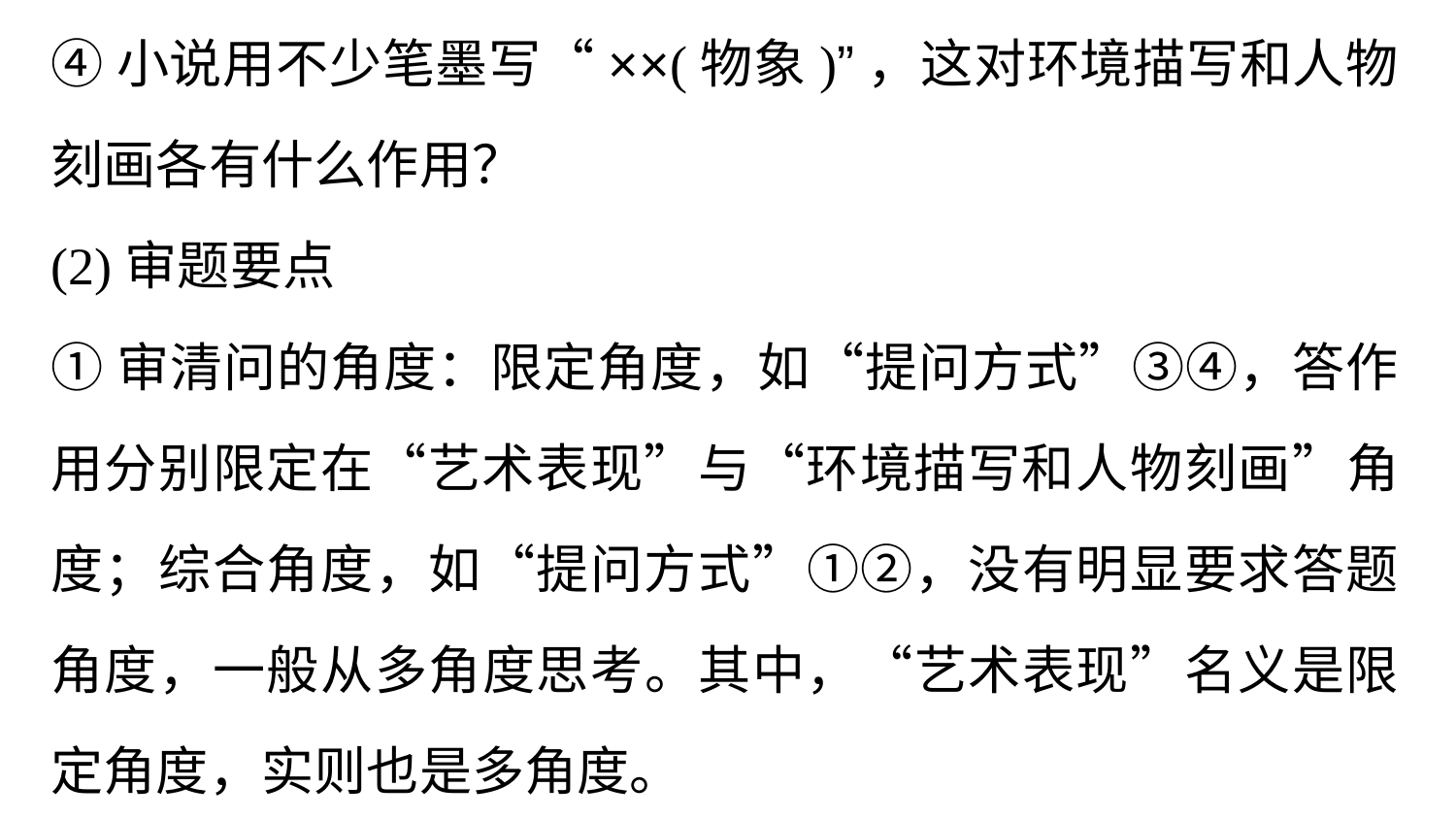

④小说用不少笔墨写“××(物象)”，这对环境描写和人物刻画各有什么作用？
(2)审题要点
①审清问的角度：限定角度，如“提问方式”③④，答作用分别限定在“艺术表现”与“环境描写和人物刻画”角度；综合角度，如“提问方式”①②，没有明显要求答题角度，一般从多角度思考。其中，“艺术表现”名义是限定角度，实则也是多角度。